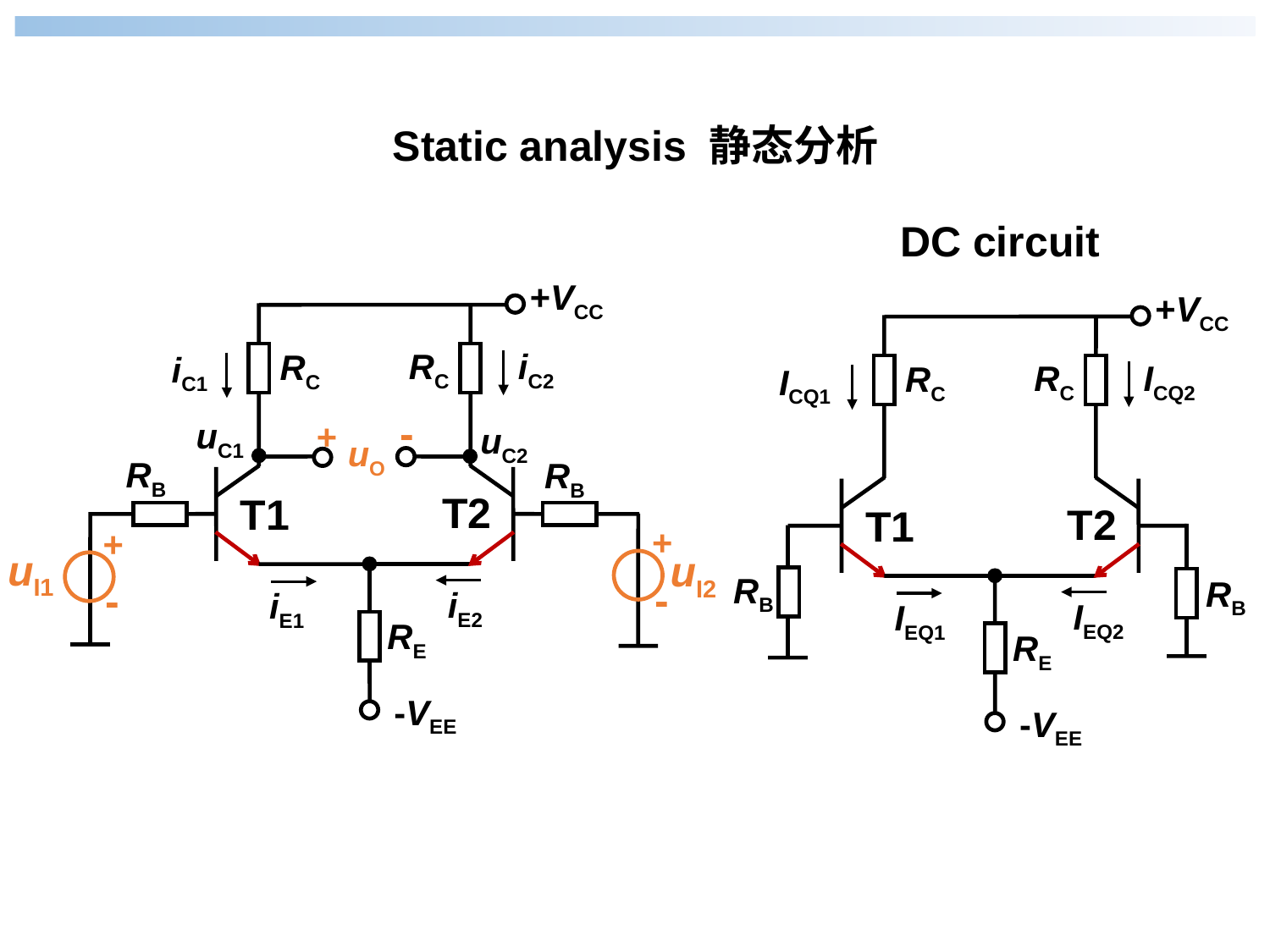

Static analysis 静态分析
DC circuit
+VCC

RC

RB

RE

RC

RB

uO
uI1
-
+

T2
T1

+
+
uI2

-
-

-VEE

iC2
iC1
iE2
iE1
uC1
uC2

+VCC

RC

RB
RE

RC

RB

T2
T1

-VEE

ICQ2
ICQ1
IEQ2
IEQ1